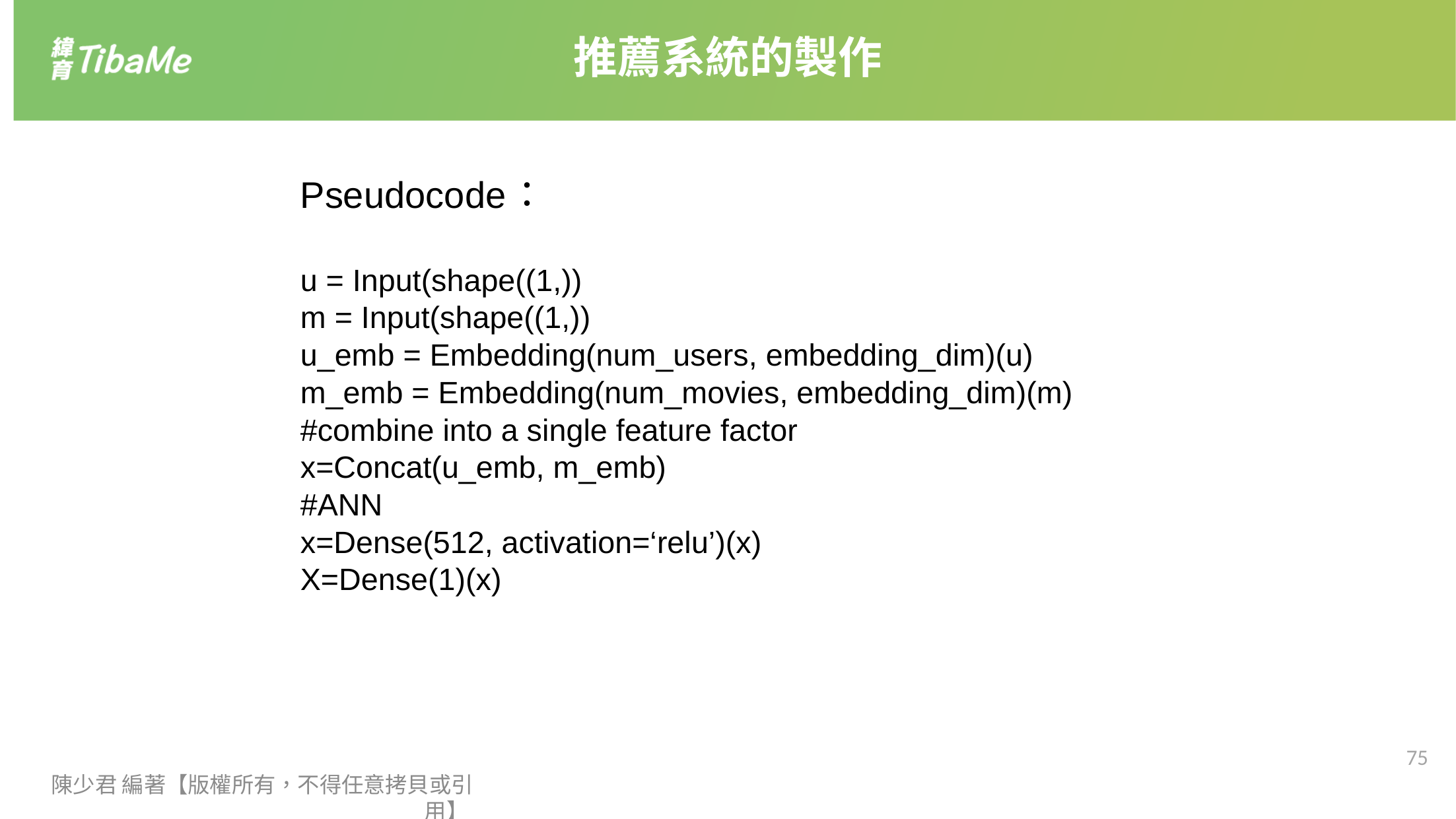

推薦系統的製作
Pseudocode：

u = Input(shape((1,))
m = Input(shape((1,))
u_emb = Embedding(num_users, embedding_dim)(u)
m_emb = Embedding(num_movies, embedding_dim)(m)
#combine into a single feature factor
x=Concat(u_emb, m_emb)
#ANN
x=Dense(512, activation=‘relu’)(x)
X=Dense(1)(x)